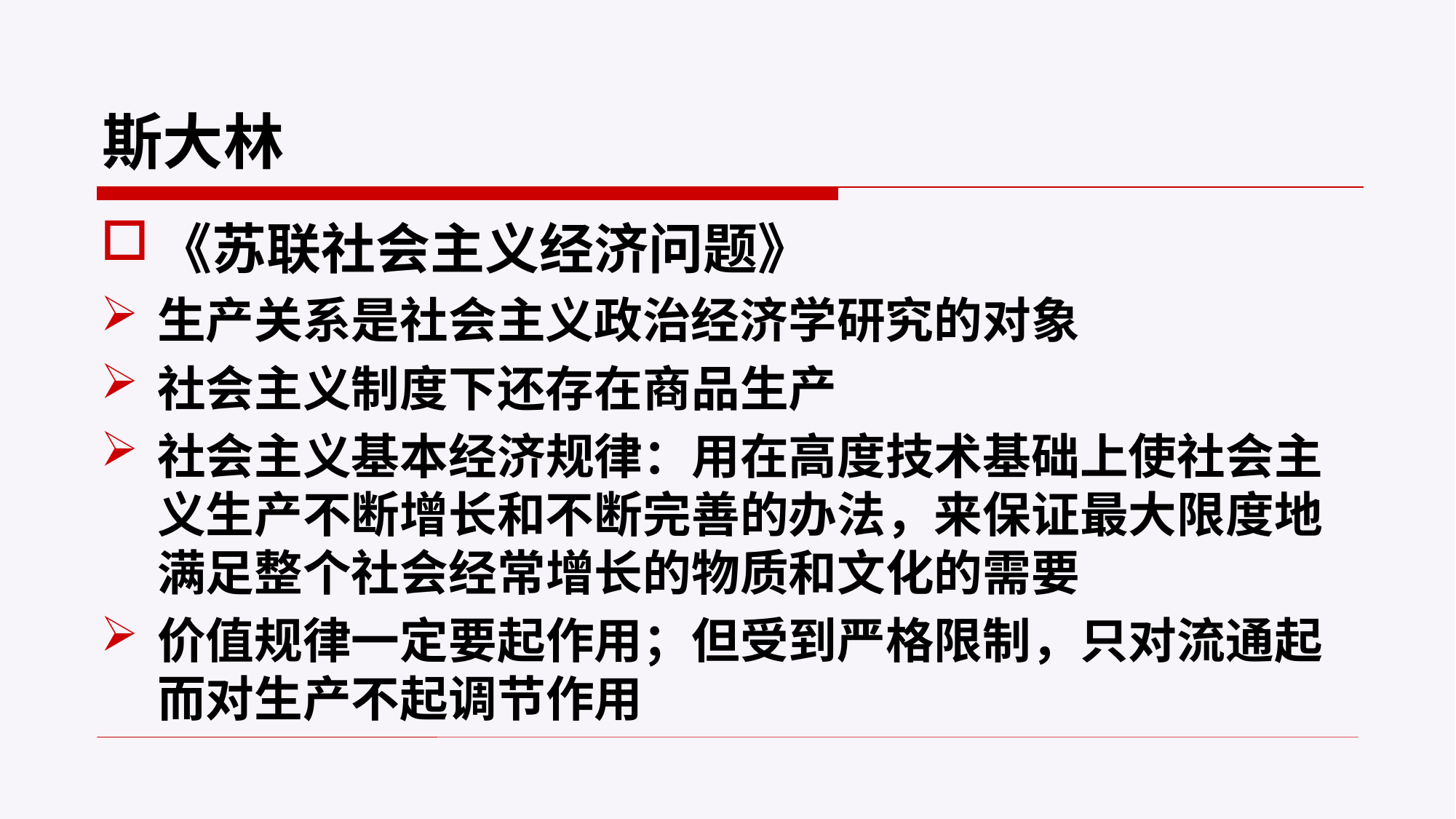

# 斯大林
《苏联社会主义经济问题》
生产关系是社会主义政治经济学研究的对象
社会主义制度下还存在商品生产
社会主义基本经济规律：用在高度技术基础上使社会主义生产不断增长和不断完善的办法，来保证最大限度地满足整个社会经常增长的物质和文化的需要
价值规律一定要起作用；但受到严格限制，只对流通起而对生产不起调节作用